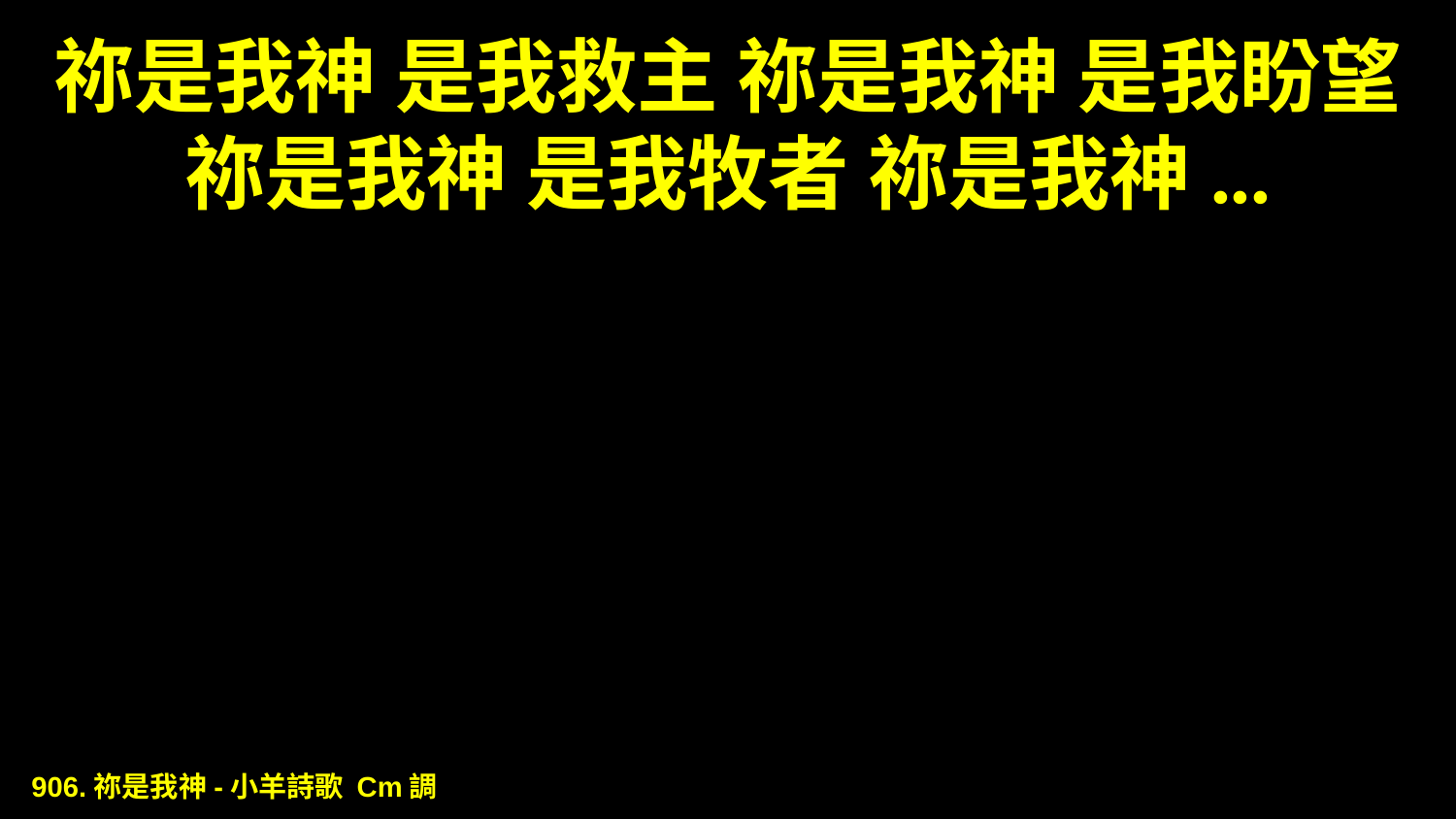

# 祢是我神 是我救主 祢是我神 是我盼望 祢是我神 是我牧者 祢是我神...
906.祢是我神-小羊詩歌 Cm調